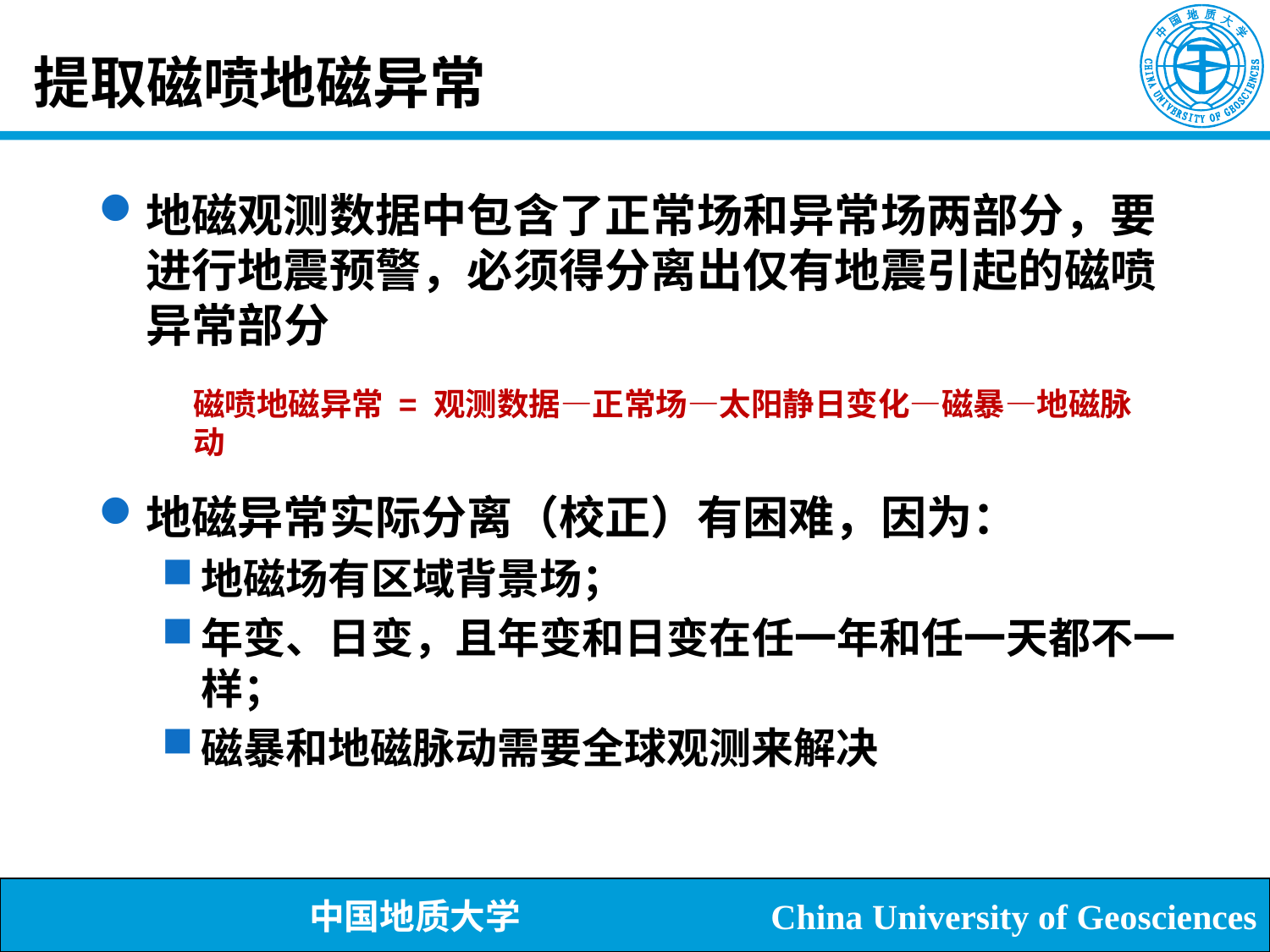

# 提取磁喷地磁异常
地磁观测数据中包含了正常场和异常场两部分，要进行地震预警，必须得分离出仅有地震引起的磁喷异常部分

地磁异常实际分离（校正）有困难，因为：
地磁场有区域背景场；
年变、日变，且年变和日变在任一年和任一天都不一样；
磁暴和地磁脉动需要全球观测来解决
磁喷地磁异常 = 观测数据—正常场—太阳静日变化—磁暴—地磁脉动